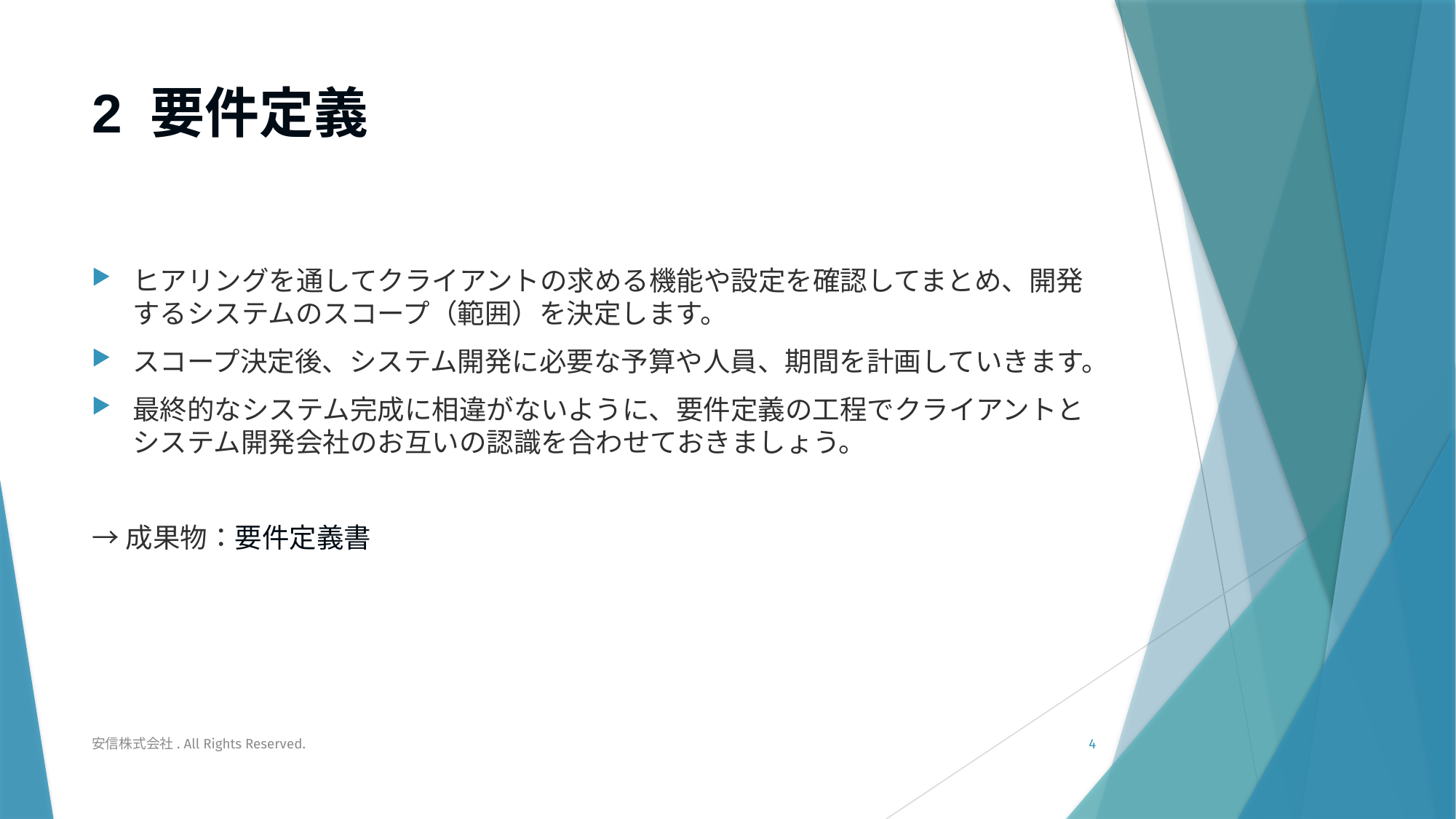

# 2 要件定義
ヒアリングを通してクライアントの求める機能や設定を確認してまとめ、開発するシステムのスコープ（範囲）を決定します。
スコープ決定後、システム開発に必要な予算や人員、期間を計画していきます。
最終的なシステム完成に相違がないように、要件定義の工程でクライアントとシステム開発会社のお互いの認識を合わせておきましょう。

→成果物：要件定義書

安信株式会社. All Rights Reserved.
4